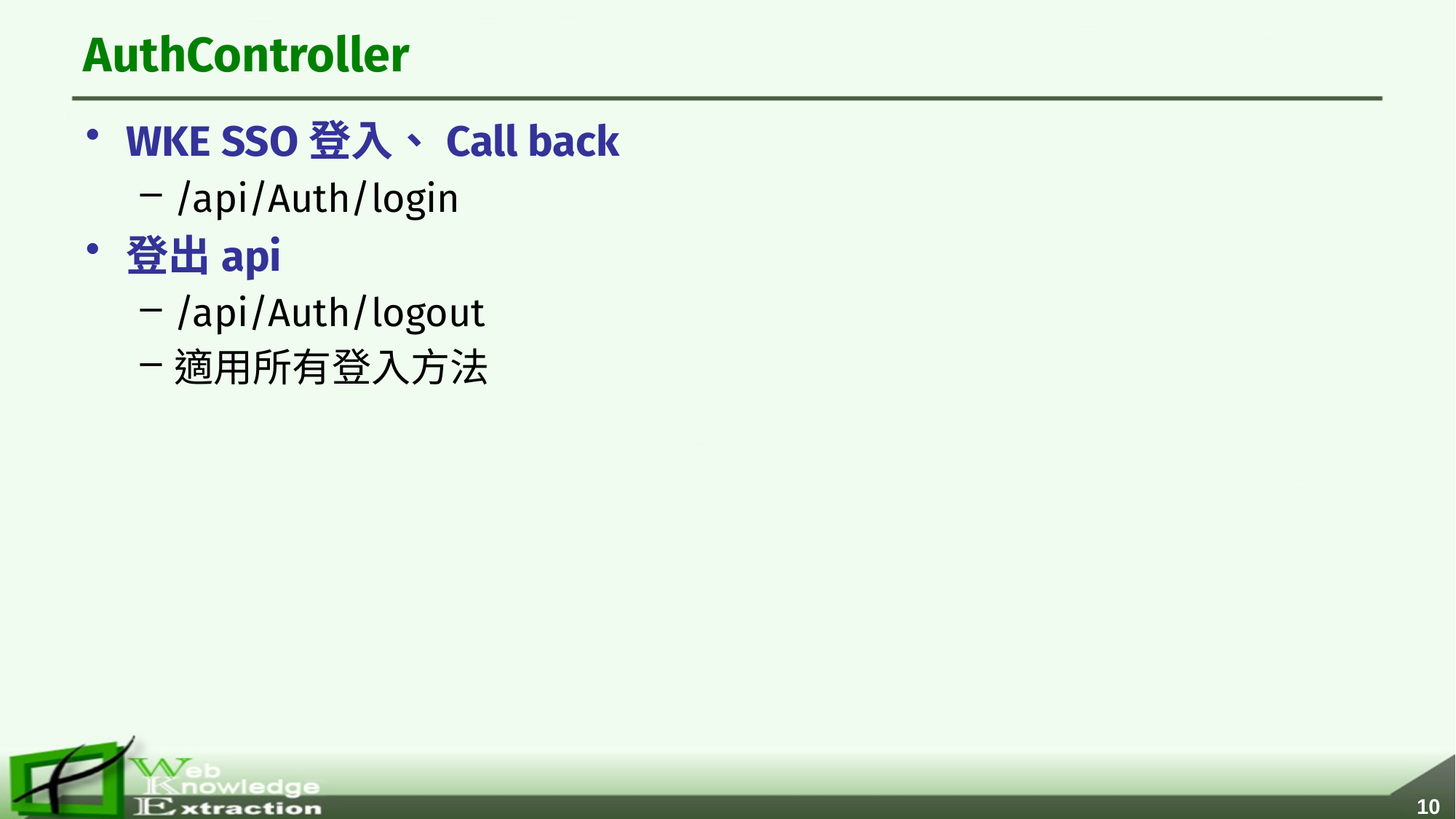

# AuthController
WKE SSO登入、Call back
/api/Auth/login
登出api
/api/Auth/logout
適用所有登入方法
10